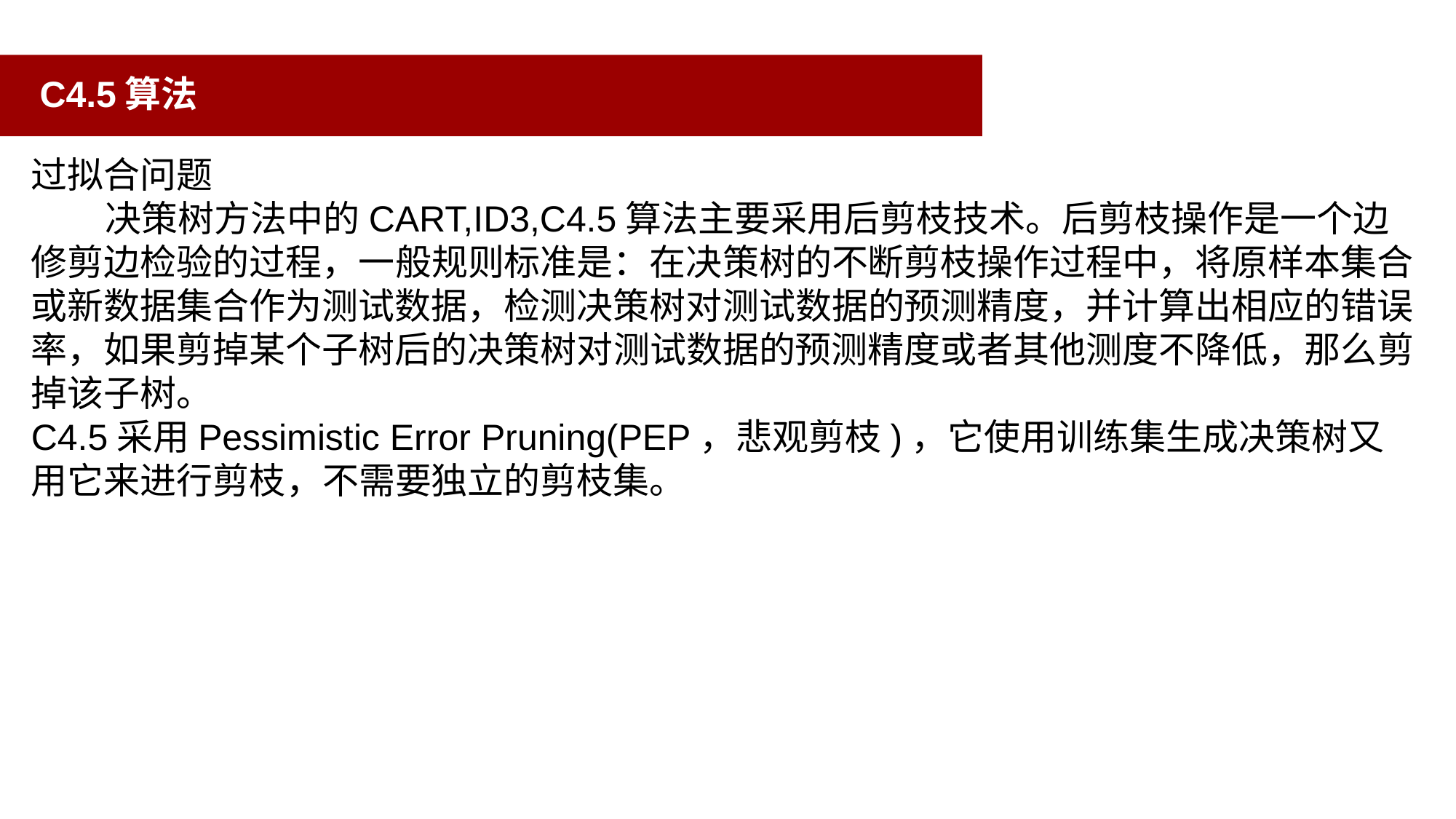

# C4.5算法

过拟合问题
        决策树方法中的CART,ID3,C4.5算法主要采用后剪枝技术。后剪枝操作是一个边修剪边检验的过程，一般规则标准是：在决策树的不断剪枝操作过程中，将原样本集合或新数据集合作为测试数据，检测决策树对测试数据的预测精度，并计算出相应的错误率，如果剪掉某个子树后的决策树对测试数据的预测精度或者其他测度不降低，那么剪掉该子树。
C4.5采用Pessimistic Error Pruning(PEP，悲观剪枝)，它使用训练集生成决策树又用它来进行剪枝，不需要独立的剪枝集。